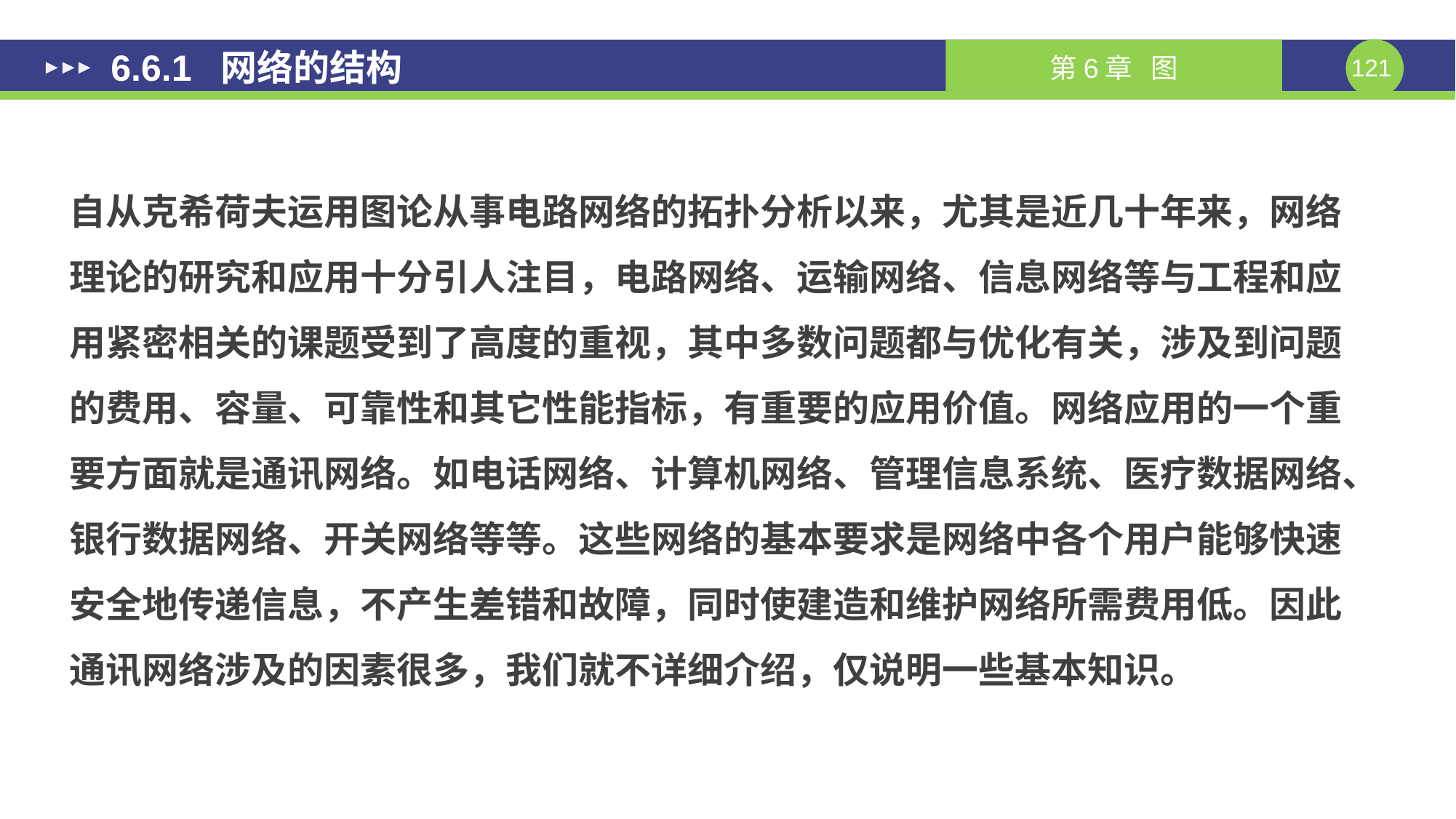

6.6.1  网络的结构
自从克希荷夫运用图论从事电路网络的拓扑分析以来，尤其是近几十年来，网络理论的研究和应用十分引人注目，电路网络、运输网络、信息网络等与工程和应用紧密相关的课题受到了高度的重视，其中多数问题都与优化有关，涉及到问题的费用、容量、可靠性和其它性能指标，有重要的应用价值。网络应用的一个重要方面就是通讯网络。如电话网络、计算机网络、管理信息系统、医疗数据网络、银行数据网络、开关网络等等。这些网络的基本要求是网络中各个用户能够快速安全地传递信息，不产生差错和故障，同时使建造和维护网络所需费用低。因此通讯网络涉及的因素很多，我们就不详细介绍，仅说明一些基本知识。